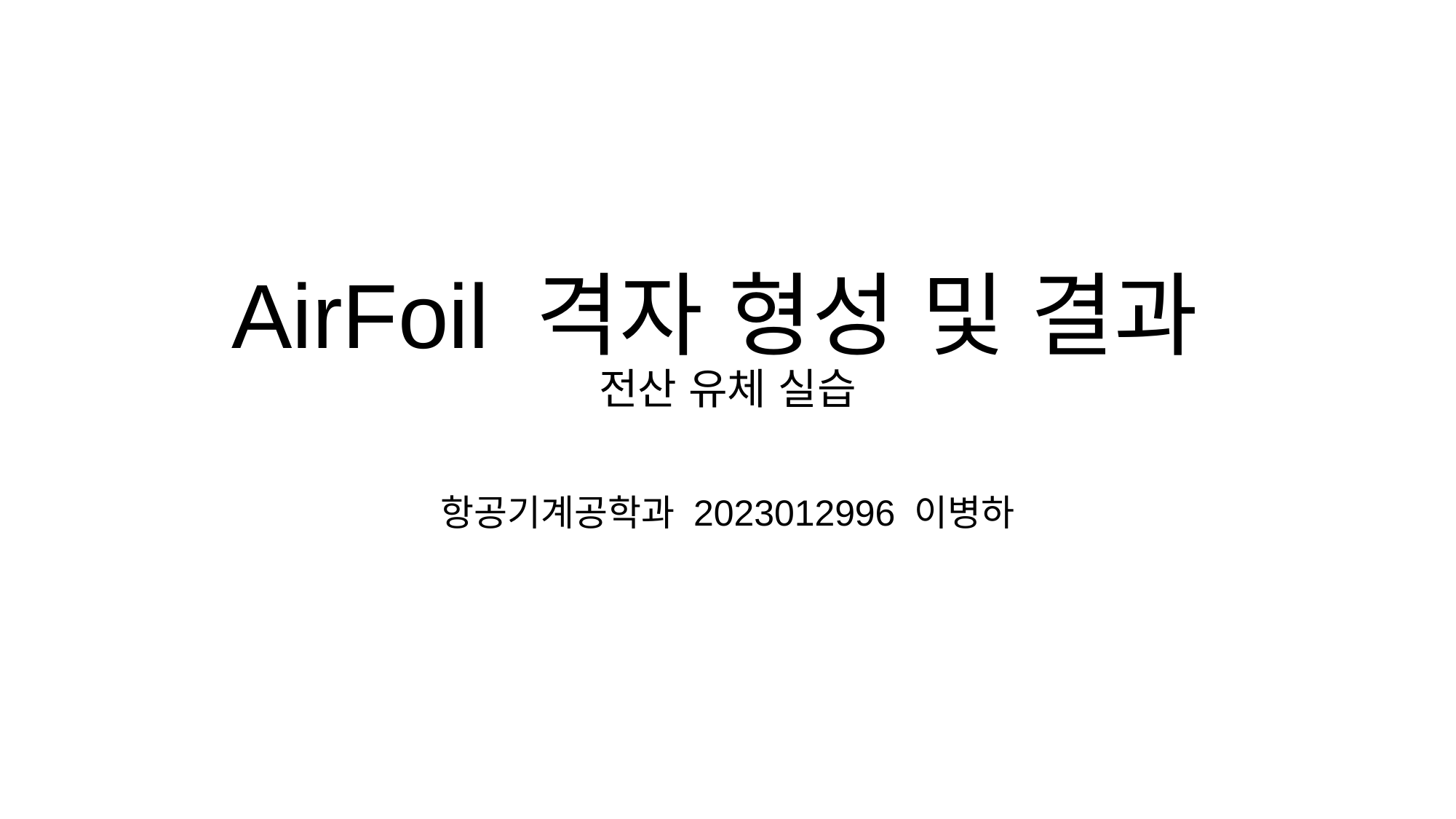

# AirFoil 격자 형성 및 결과 전산 유체 실습

항공기계공학과 2023012996 이병하